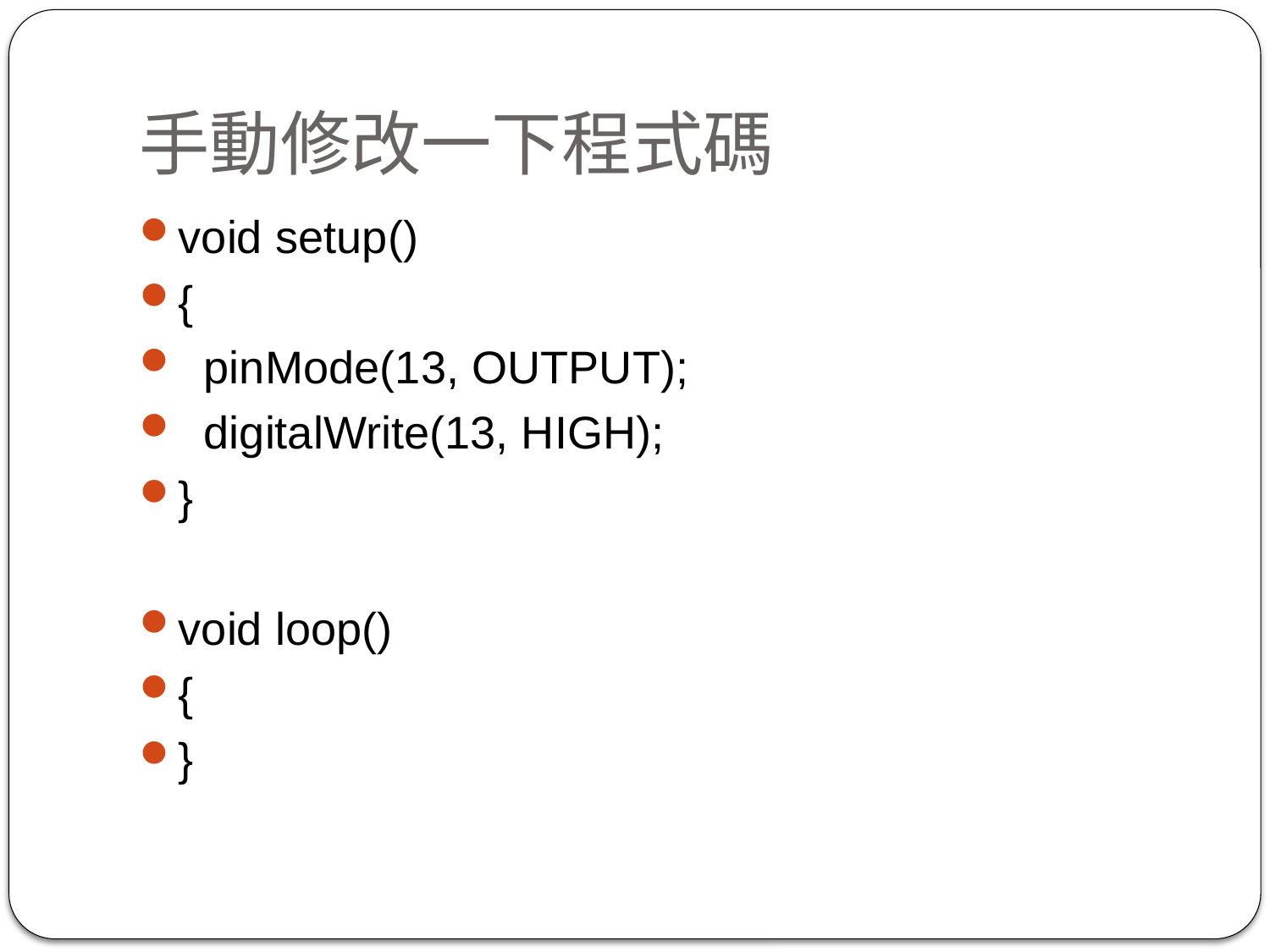

# 手動修改一下程式碼
void setup()
{
  pinMode(13, OUTPUT);
  digitalWrite(13, HIGH);
}

void loop()
{
}